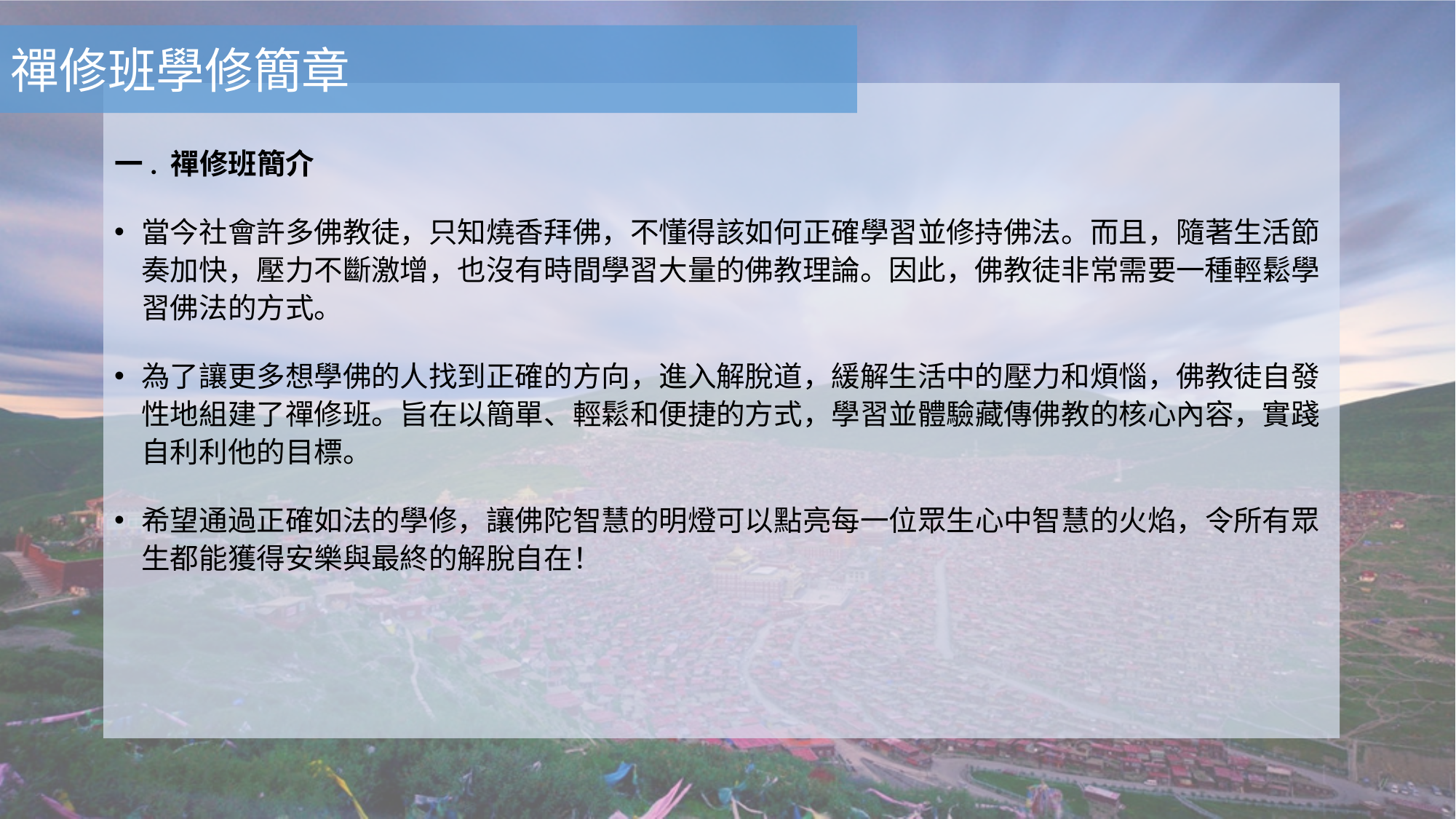

禪修班學修簡章

一. 禪修班簡介
當今社會許多佛教徒，只知燒香拜佛，不懂得該如何正確學習並修持佛法。而且，隨著生活節奏加快，壓力不斷激增，也沒有時間學習大量的佛教理論。因此，佛教徒非常需要一種輕鬆學習佛法的方式。
為了讓更多想學佛的人找到正確的方向，進入解脫道，緩解生活中的壓力和煩惱，佛教徒自發性地組建了禪修班。旨在以簡單、輕鬆和便捷的方式，學習並體驗藏傳佛教的核心內容，實踐自利利他的目標。
希望通過正確如法的學修，讓佛陀智慧的明燈可以點亮每一位眾生心中智慧的火焰，令所有眾生都能獲得安樂與最終的解脫自在！